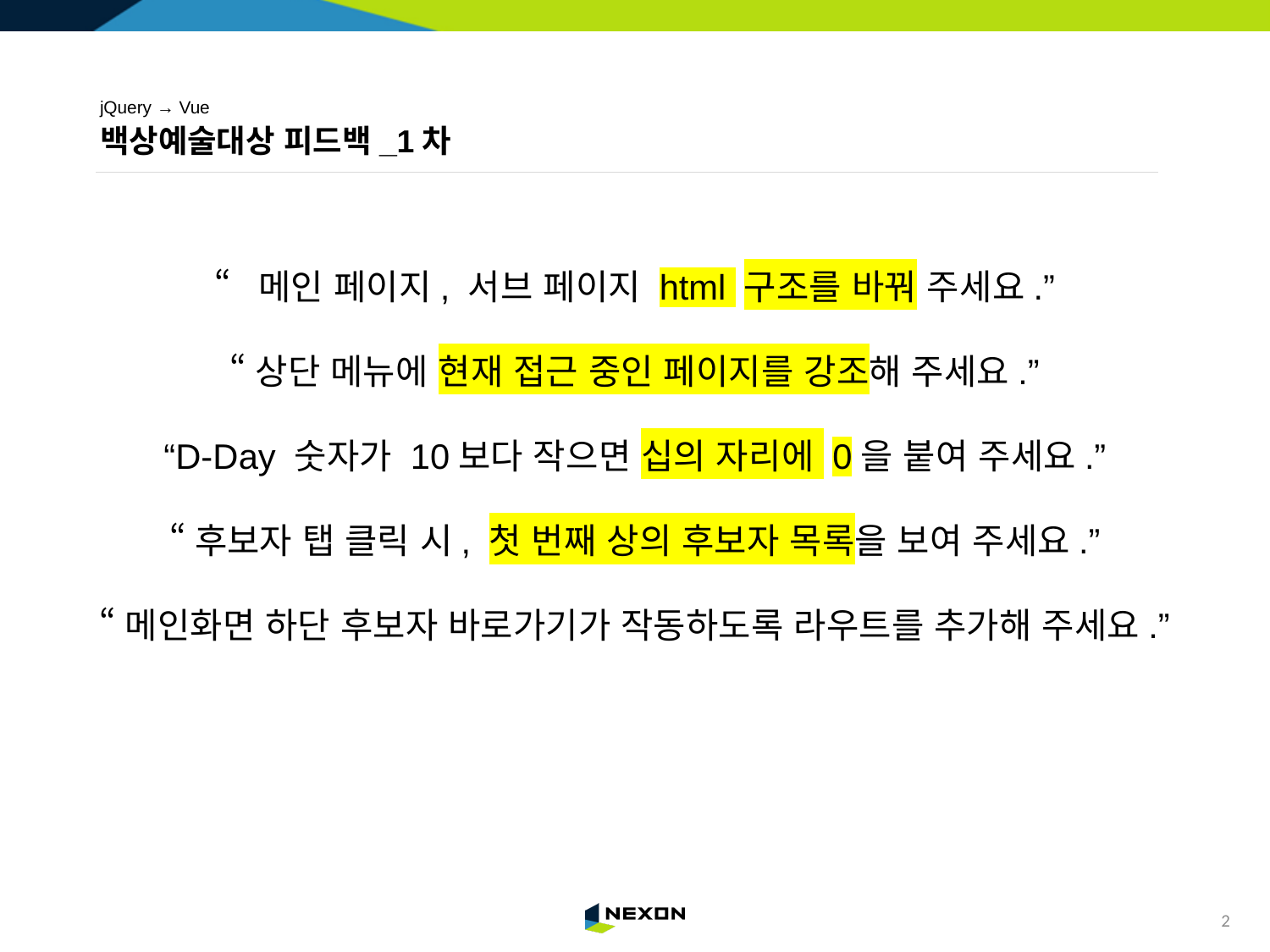

# jQuery → Vue 백상예술대상 피드백_1차
“메인 페이지, 서브 페이지 html 구조를 바꿔 주세요.”

“상단 메뉴에 현재 접근 중인 페이지를 강조해 주세요.”

“D-Day 숫자가 10보다 작으면 십의 자리에 0을 붙여 주세요.”

“후보자 탭 클릭 시, 첫 번째 상의 후보자 목록을 보여 주세요.”

“메인화면 하단 후보자 바로가기가 작동하도록 라우트를 추가해 주세요.”

2